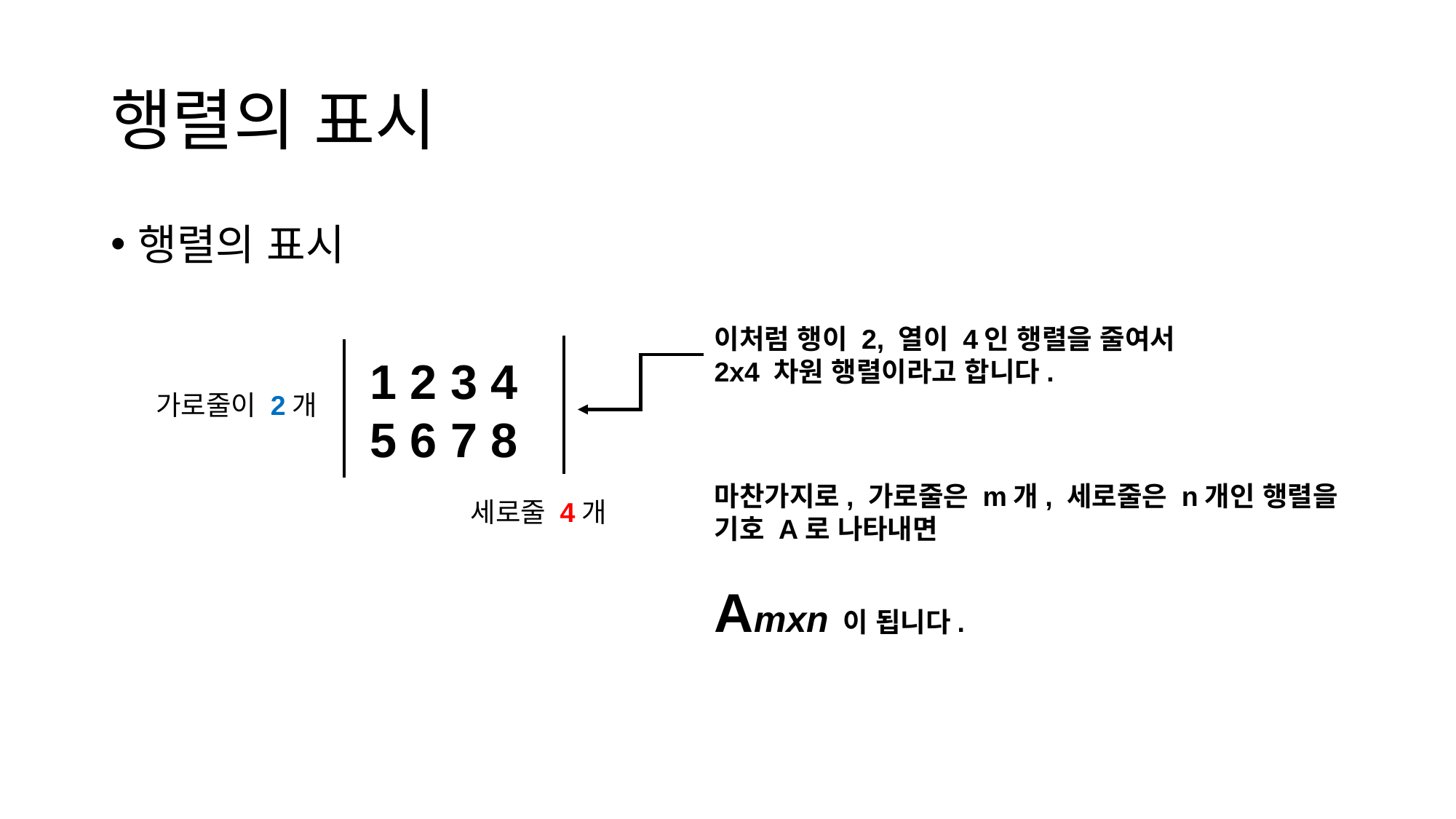

# 행렬의 표시
행렬의 표시
이처럼 행이 2, 열이 4인 행렬을 줄여서
2x4 차원 행렬이라고 합니다.
1 2 3 4
5 6 7 8
가로줄이 2개
마찬가지로, 가로줄은 m개, 세로줄은 n개인 행렬을
기호 A로 나타내면

Amxn 이 됩니다.
세로줄 4개